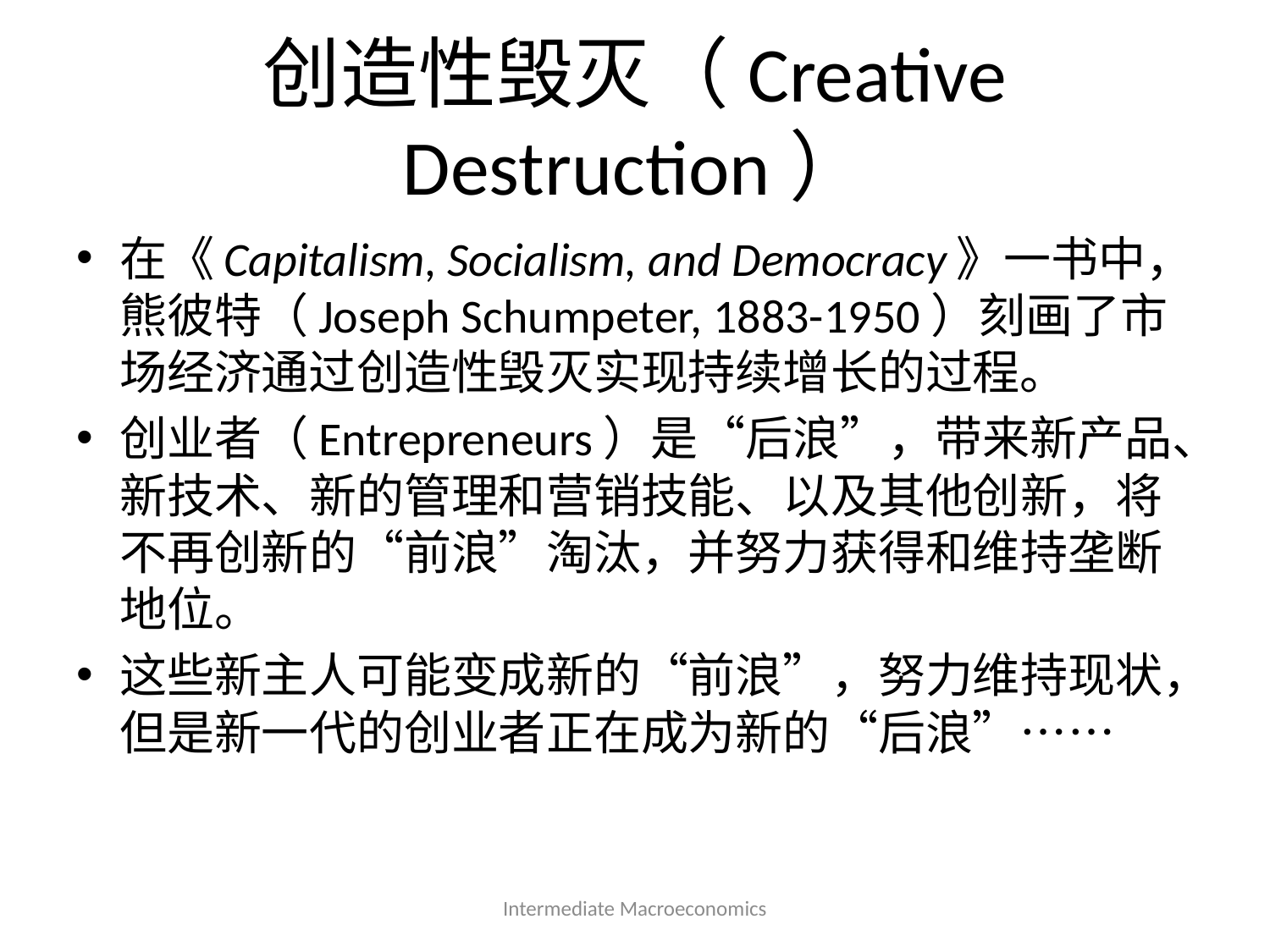

# 创造性毁灭（Creative Destruction）
在《Capitalism, Socialism, and Democracy》一书中，熊彼特（Joseph Schumpeter, 1883-1950）刻画了市场经济通过创造性毁灭实现持续增长的过程。
创业者（Entrepreneurs）是“后浪”，带来新产品、新技术、新的管理和营销技能、以及其他创新，将不再创新的“前浪”淘汰，并努力获得和维持垄断地位。
这些新主人可能变成新的“前浪”，努力维持现状，但是新一代的创业者正在成为新的“后浪”……
Intermediate Macroeconomics